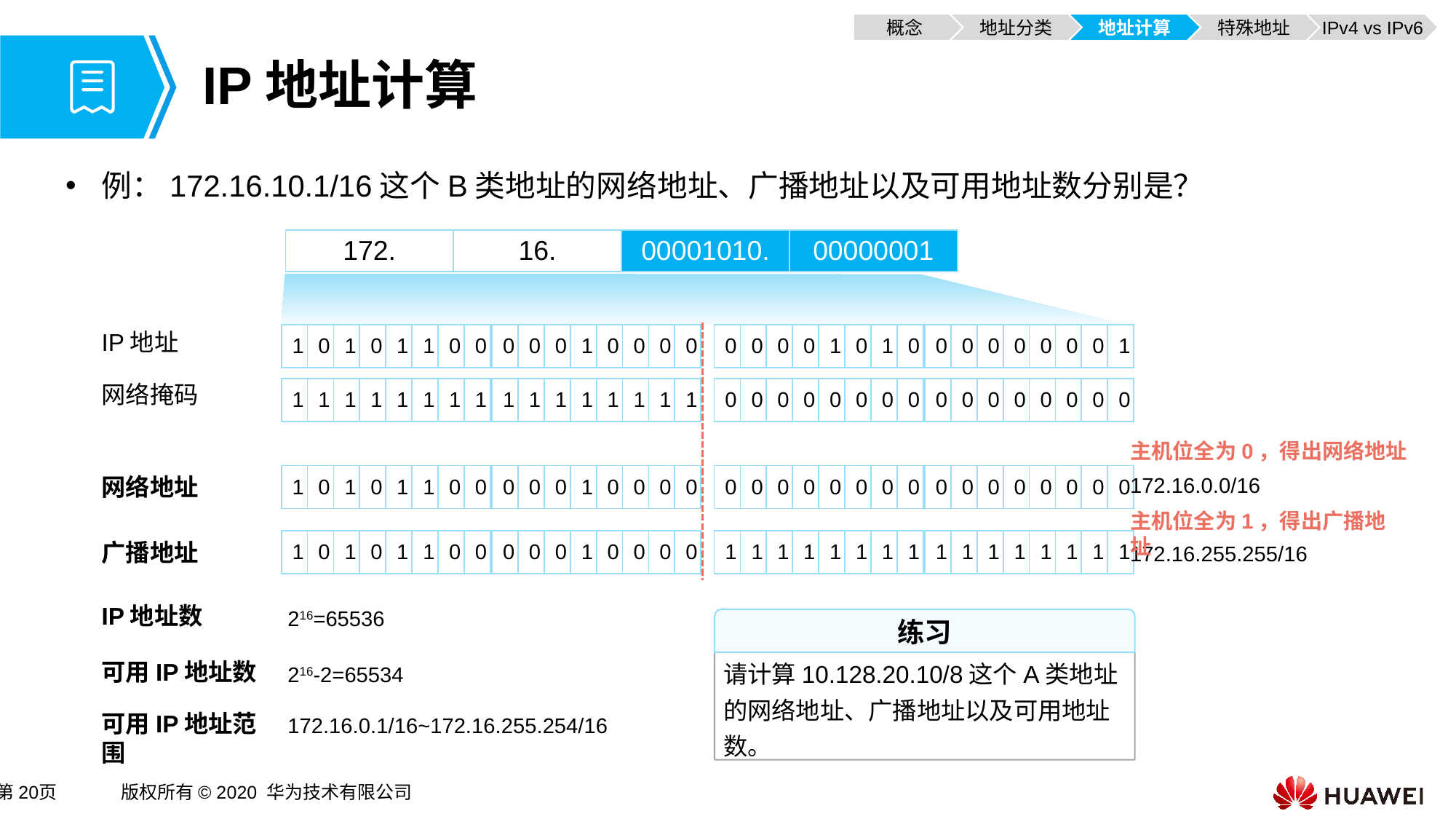

概念
地址分类
地址计算
特殊地址
IPv4 vs IPv6
# IP地址计算
例：172.16.10.1/16这个B类地址的网络地址、广播地址以及可用地址数分别是？
| 172. | 16. | 00001010. | 00000001 |
| --- | --- | --- | --- |

IP地址
| 1 | 0 | 1 | 0 | 1 | 1 | 0 | 0 |
| --- | --- | --- | --- | --- | --- | --- | --- |
| 0 | 0 | 0 | 1 | 0 | 0 | 0 | 0 |
| --- | --- | --- | --- | --- | --- | --- | --- |
| 0 | 0 | 0 | 0 | 1 | 0 | 1 | 0 |
| --- | --- | --- | --- | --- | --- | --- | --- |
| 0 | 0 | 0 | 0 | 0 | 0 | 0 | 1 |
| --- | --- | --- | --- | --- | --- | --- | --- |
网络掩码
| 1 | 1 | 1 | 1 | 1 | 1 | 1 | 1 |
| --- | --- | --- | --- | --- | --- | --- | --- |
| 1 | 1 | 1 | 1 | 1 | 1 | 1 | 1 |
| --- | --- | --- | --- | --- | --- | --- | --- |
| 0 | 0 | 0 | 0 | 0 | 0 | 0 | 0 |
| --- | --- | --- | --- | --- | --- | --- | --- |
| 0 | 0 | 0 | 0 | 0 | 0 | 0 | 0 |
| --- | --- | --- | --- | --- | --- | --- | --- |
主机位全为0，得出网络地址
| 1 | 0 | 1 | 0 | 1 | 1 | 0 | 0 |
| --- | --- | --- | --- | --- | --- | --- | --- |
| 0 | 0 | 0 | 1 | 0 | 0 | 0 | 0 |
| --- | --- | --- | --- | --- | --- | --- | --- |
| 0 | 0 | 0 | 0 | 0 | 0 | 0 | 0 |
| --- | --- | --- | --- | --- | --- | --- | --- |
| 0 | 0 | 0 | 0 | 0 | 0 | 0 | 0 |
| --- | --- | --- | --- | --- | --- | --- | --- |
网络地址
172.16.0.0/16
主机位全为1，得出广播地址
| 1 | 0 | 1 | 0 | 1 | 1 | 0 | 0 |
| --- | --- | --- | --- | --- | --- | --- | --- |
| 0 | 0 | 0 | 1 | 0 | 0 | 0 | 0 |
| --- | --- | --- | --- | --- | --- | --- | --- |
| 1 | 1 | 1 | 1 | 1 | 1 | 1 | 1 |
| --- | --- | --- | --- | --- | --- | --- | --- |
| 1 | 1 | 1 | 1 | 1 | 1 | 1 | 1 |
| --- | --- | --- | --- | --- | --- | --- | --- |
广播地址
172.16.255.255/16
IP地址数
216=65536
练习
可用IP地址数
请计算10.128.20.10/8这个A类地址的网络地址、广播地址以及可用地址数。
216-2=65534
可用IP地址范围
172.16.0.1/16~172.16.255.254/16